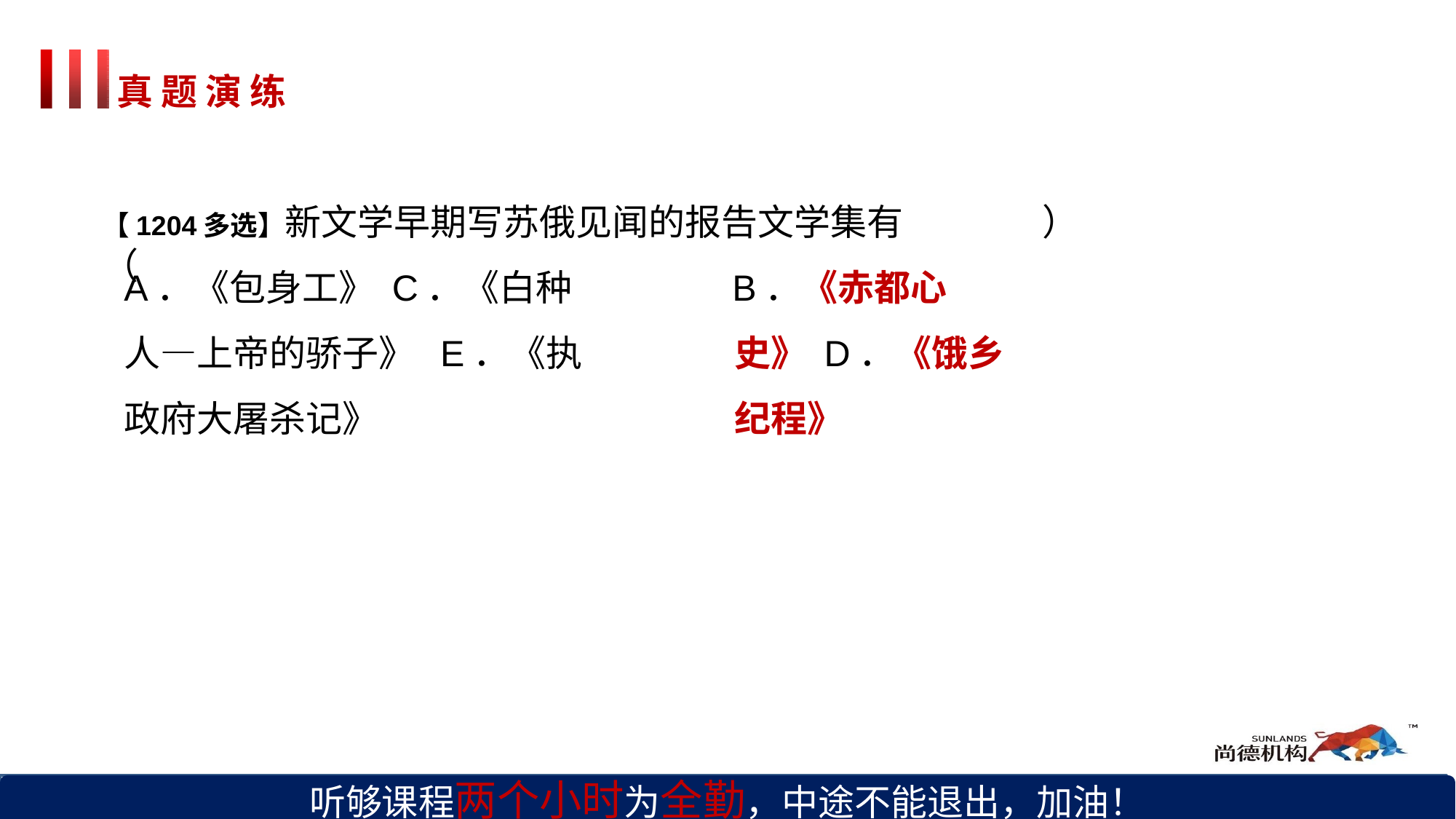

# 真 题 演 练
【1204多选】新文学早期写苏俄见闻的报告文学集有（
）
A．《包身工》 C．《白种人—上帝的骄子》  E．《执政府大屠杀记》
B．《赤都心史》 D．《饿乡纪程》

听够课程两个小时为全勤，中途不能退出，加油！
76